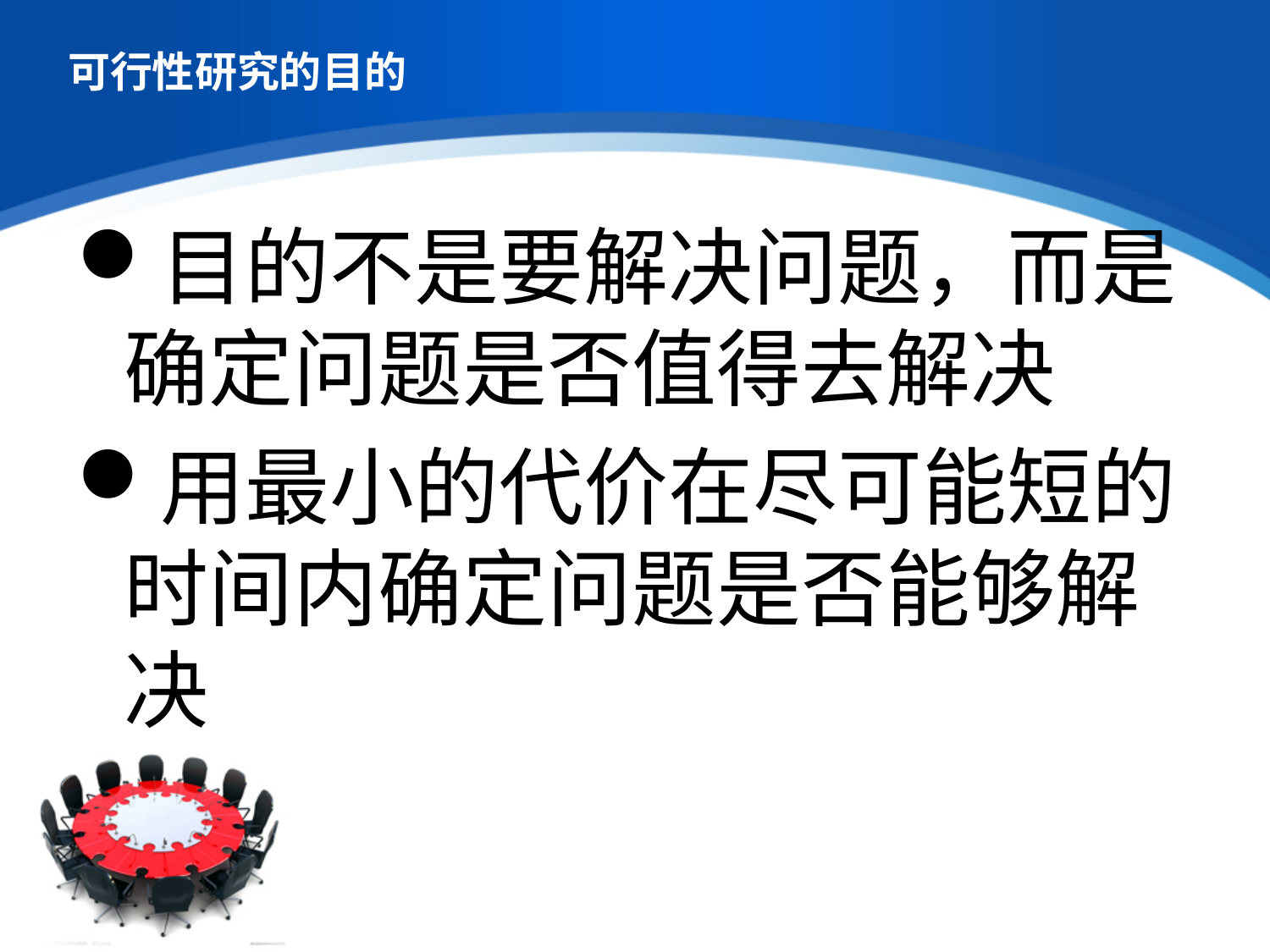

# 可行性研究的目的
目的不是要解决问题，而是确定问题是否值得去解决
用最小的代价在尽可能短的时间内确定问题是否能够解决